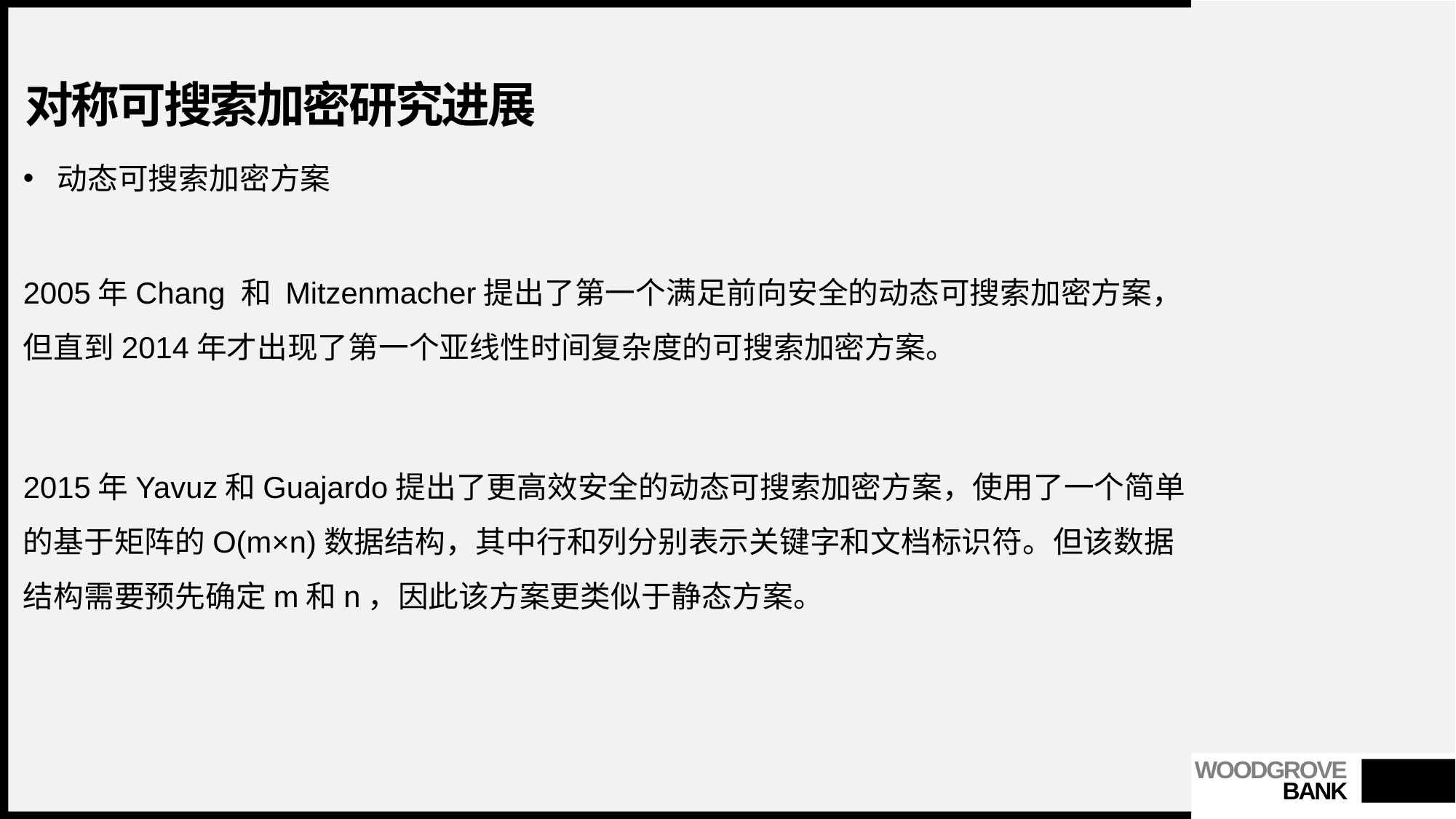

# 对称可搜索加密研究进展
动态可搜索加密方案

2005年Chang 和 Mitzenmacher提出了第一个满足前向安全的动态可搜索加密方案，但直到2014年才出现了第一个亚线性时间复杂度的可搜索加密方案。

2015年Yavuz和Guajardo提出了更高效安全的动态可搜索加密方案，使用了一个简单的基于矩阵的O(m×n)数据结构，其中行和列分别表示关键字和文档标识符。但该数据结构需要预先确定m和n，因此该方案更类似于静态方案。
10